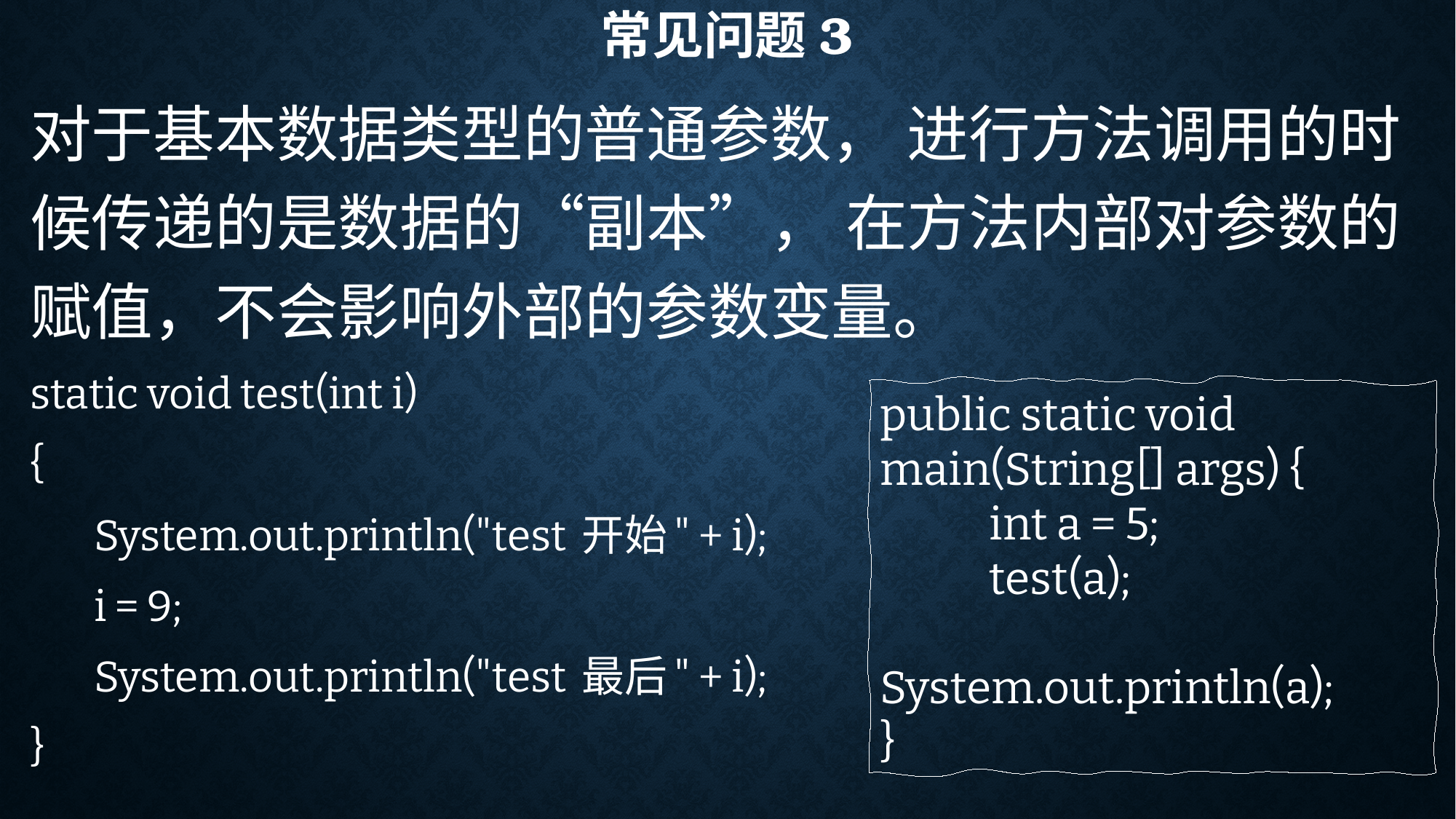

# 常见问题3
对于基本数据类型的普通参数， 进行方法调用的时候传递的是数据的“副本”， 在方法内部对参数的赋值，不会影响外部的参数变量。
static void test(int i)
{
	System.out.println("test 开始" + i);
	i = 9;
	System.out.println("test 最后" + i);
}
public static void main(String[] args) {
	int a = 5;
	test(a);
	System.out.println(a);
}